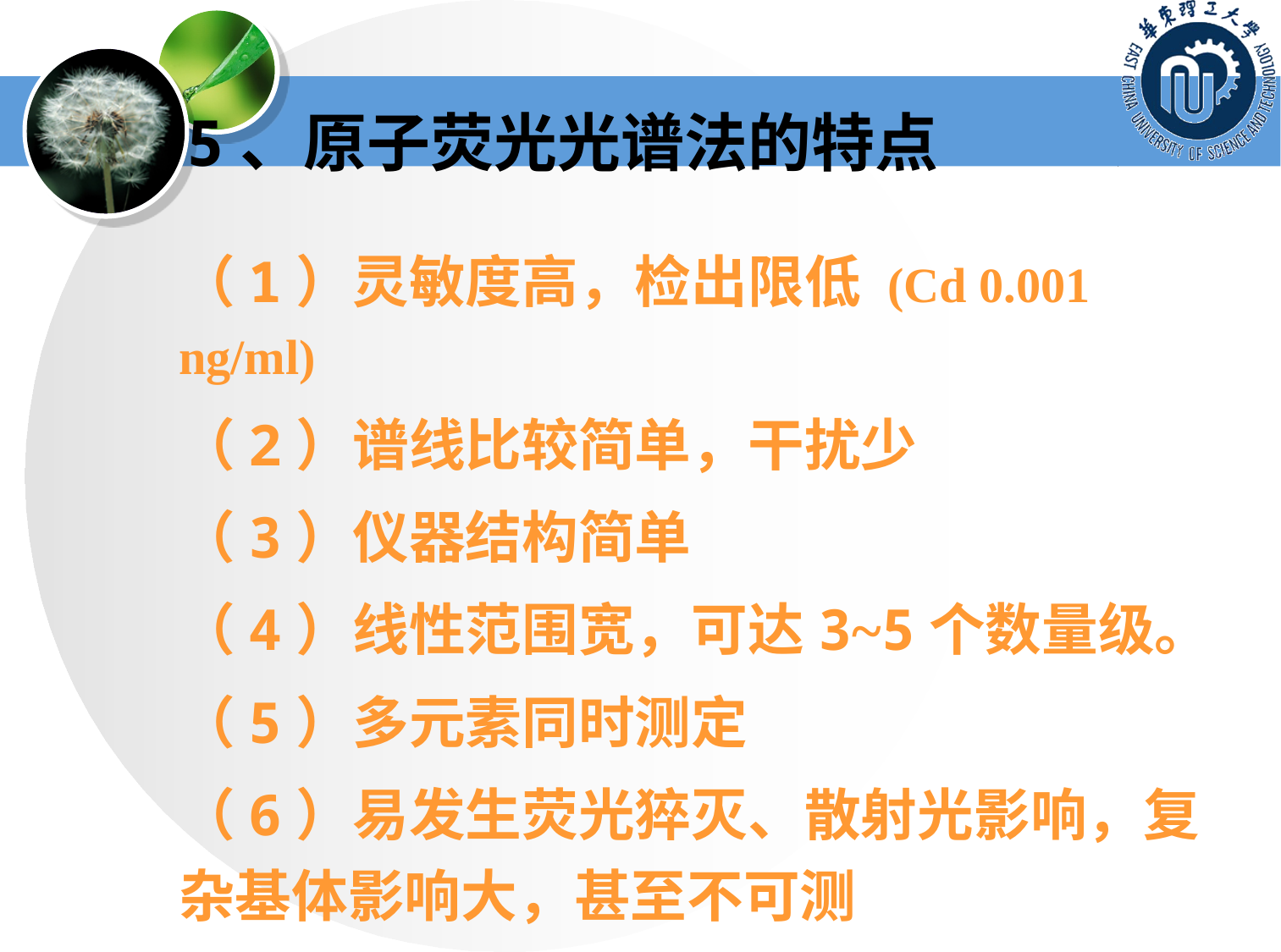

5、原子荧光光谱法的特点
（1）灵敏度高，检出限低 (Cd 0.001 ng/ml)
（2）谱线比较简单，干扰少
（3）仪器结构简单
（4）线性范围宽，可达3~5个数量级。
（5）多元素同时测定
（6）易发生荧光猝灭、散射光影响，复杂基体影响大，甚至不可测